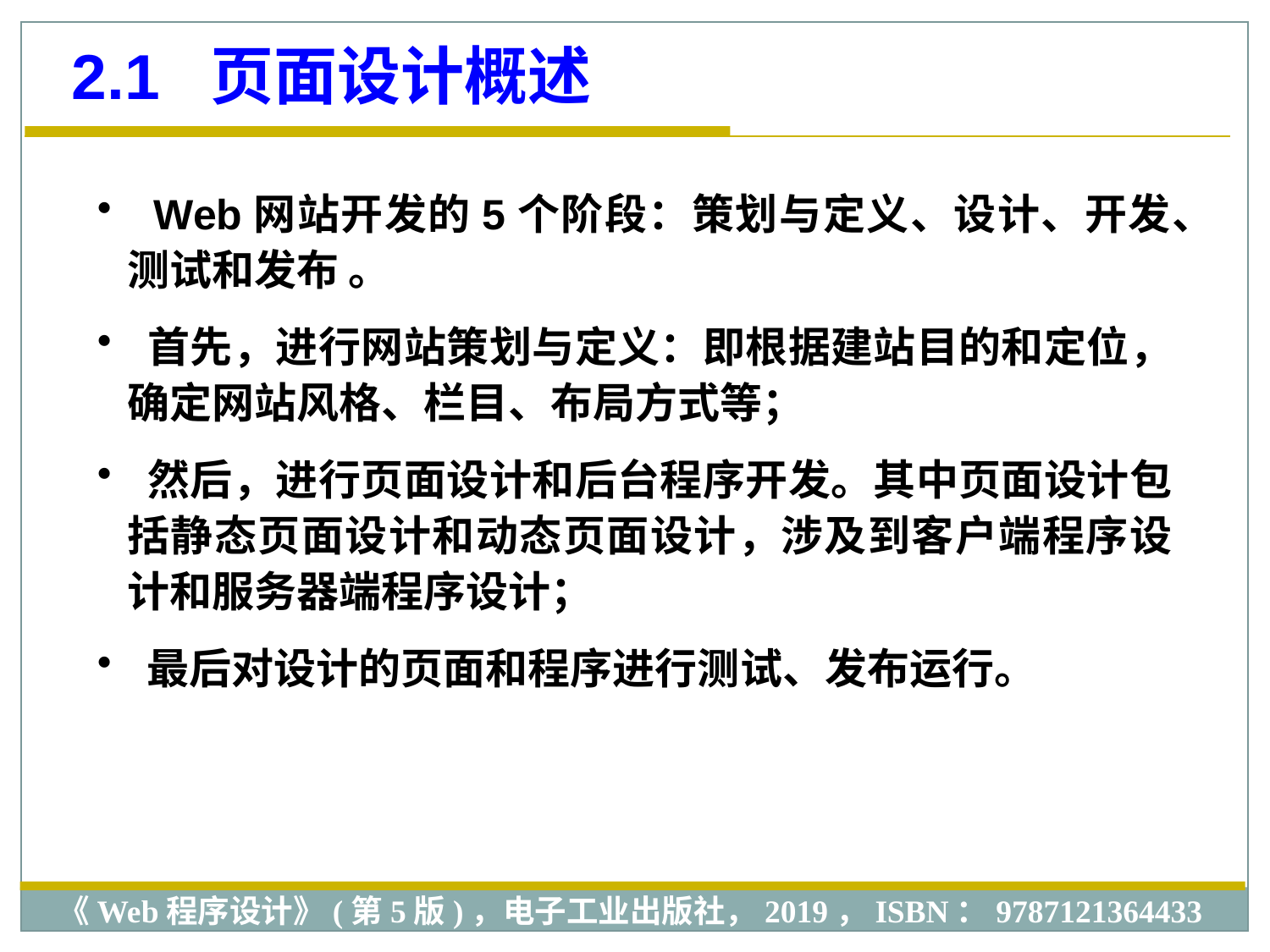

2.1  页面设计概述
  Web网站开发的5个阶段：策划与定义、设计、开发、测试和发布 。
 首先，进行网站策划与定义：即根据建站目的和定位，确定网站风格、栏目、布局方式等；
 然后，进行页面设计和后台程序开发。其中页面设计包括静态页面设计和动态页面设计，涉及到客户端程序设计和服务器端程序设计；
 最后对设计的页面和程序进行测试、发布运行。